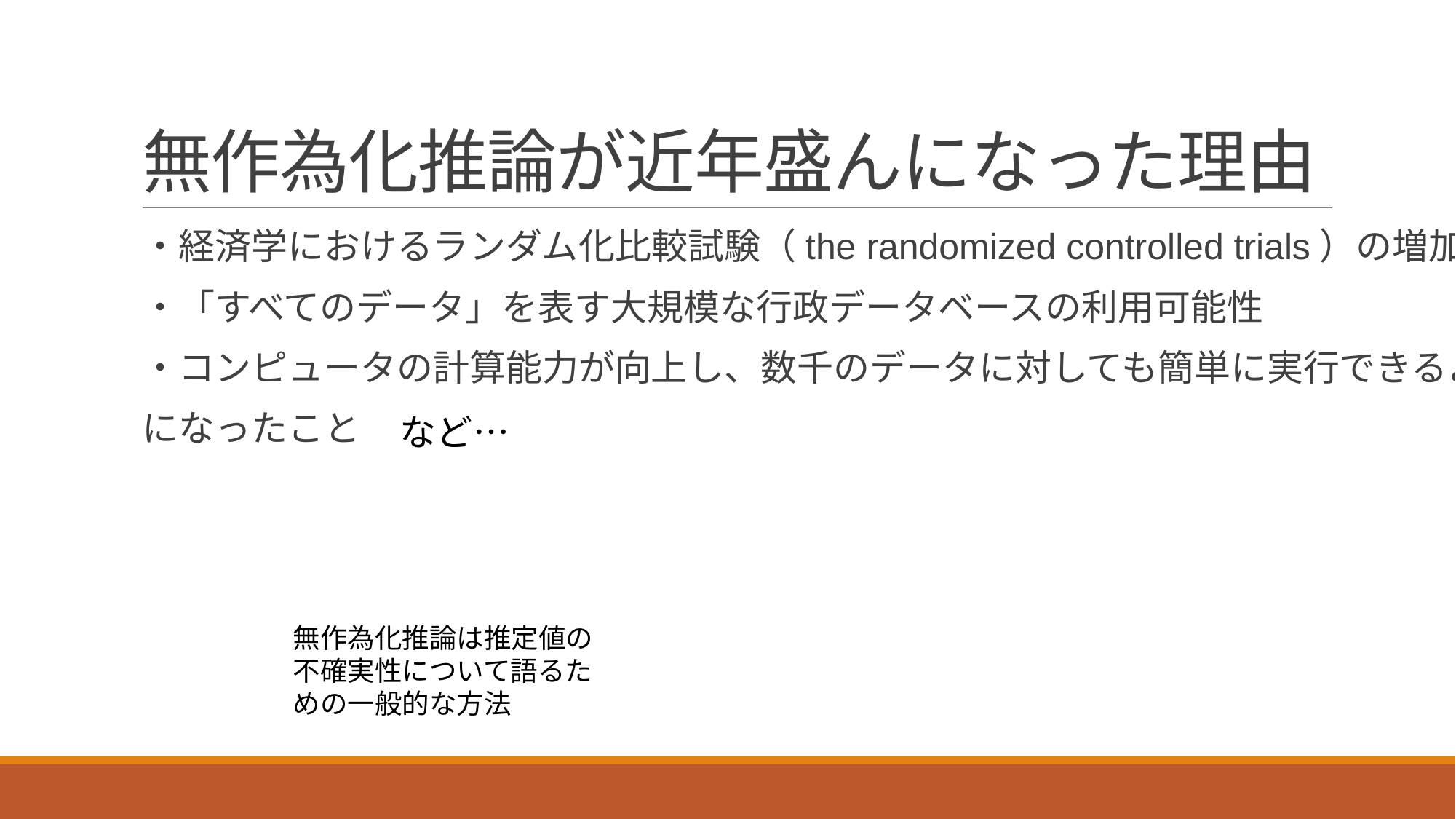

# 無作為化推論が近年盛んになった理由
・経済学におけるランダム化比較試験（the randomized controlled trials）の増加
・「すべてのデータ」を表す大規模な行政データベースの利用可能性
・コンピュータの計算能力が向上し、数千のデータに対しても簡単に実行できるよう
になったこと

など…
無作為化推論は推定値の不確実性について語るための一般的な方法